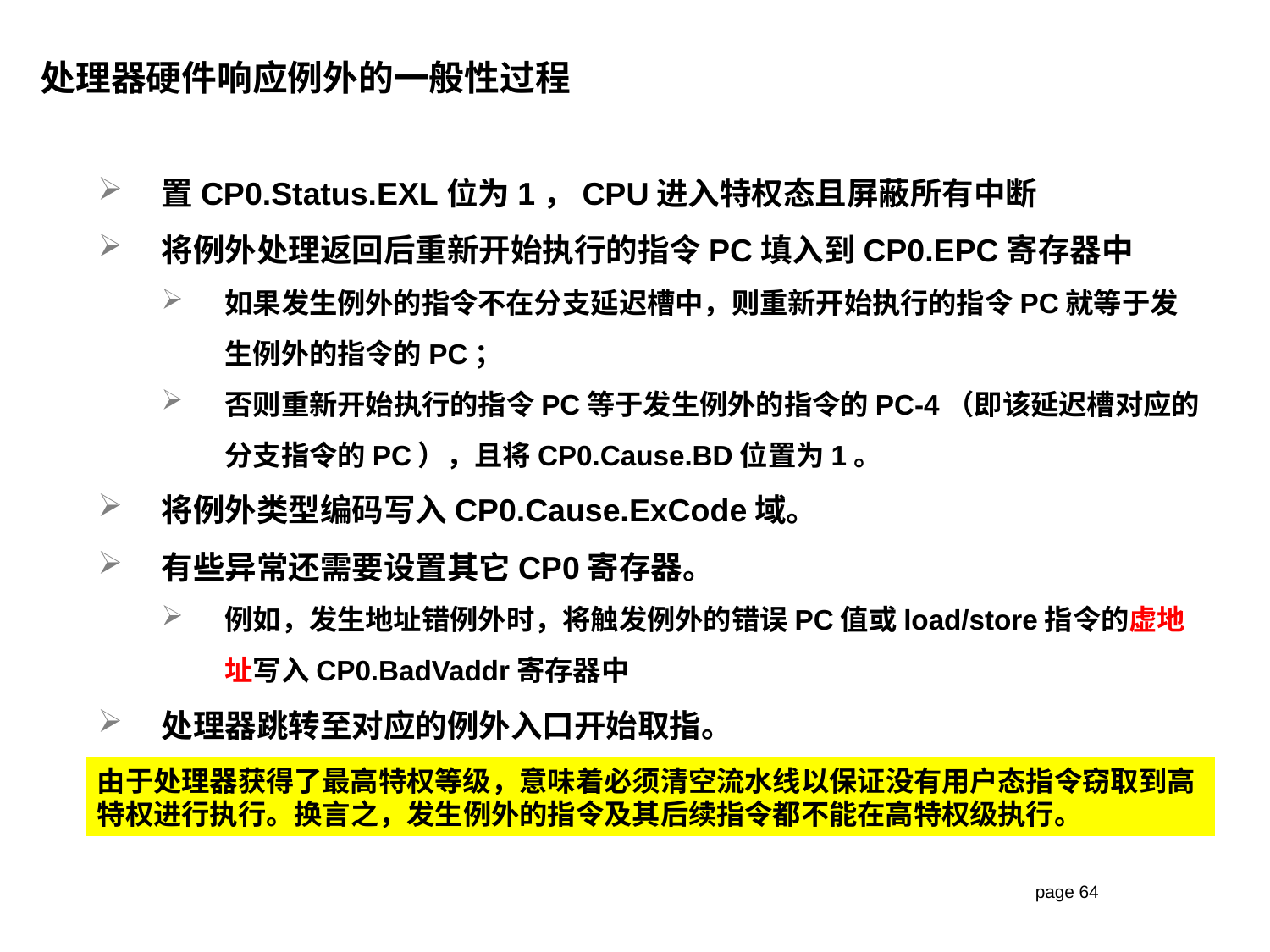

处理器硬件响应例外的一般性过程
置CP0.Status.EXL位为1，CPU进入特权态且屏蔽所有中断
将例外处理返回后重新开始执行的指令PC填入到CP0.EPC寄存器中
如果发生例外的指令不在分支延迟槽中，则重新开始执行的指令PC就等于发生例外的指令的PC；
否则重新开始执行的指令PC等于发生例外的指令的PC-4（即该延迟槽对应的分支指令的PC），且将CP0.Cause.BD位置为1。
将例外类型编码写入CP0.Cause.ExCode域。
有些异常还需要设置其它CP0寄存器。
例如，发生地址错例外时，将触发例外的错误PC值或load/store指令的虚地址写入CP0.BadVaddr寄存器中
处理器跳转至对应的例外入口开始取指。
由于处理器获得了最高特权等级，意味着必须清空流水线以保证没有用户态指令窃取到高特权进行执行。换言之，发生例外的指令及其后续指令都不能在高特权级执行。
page 64